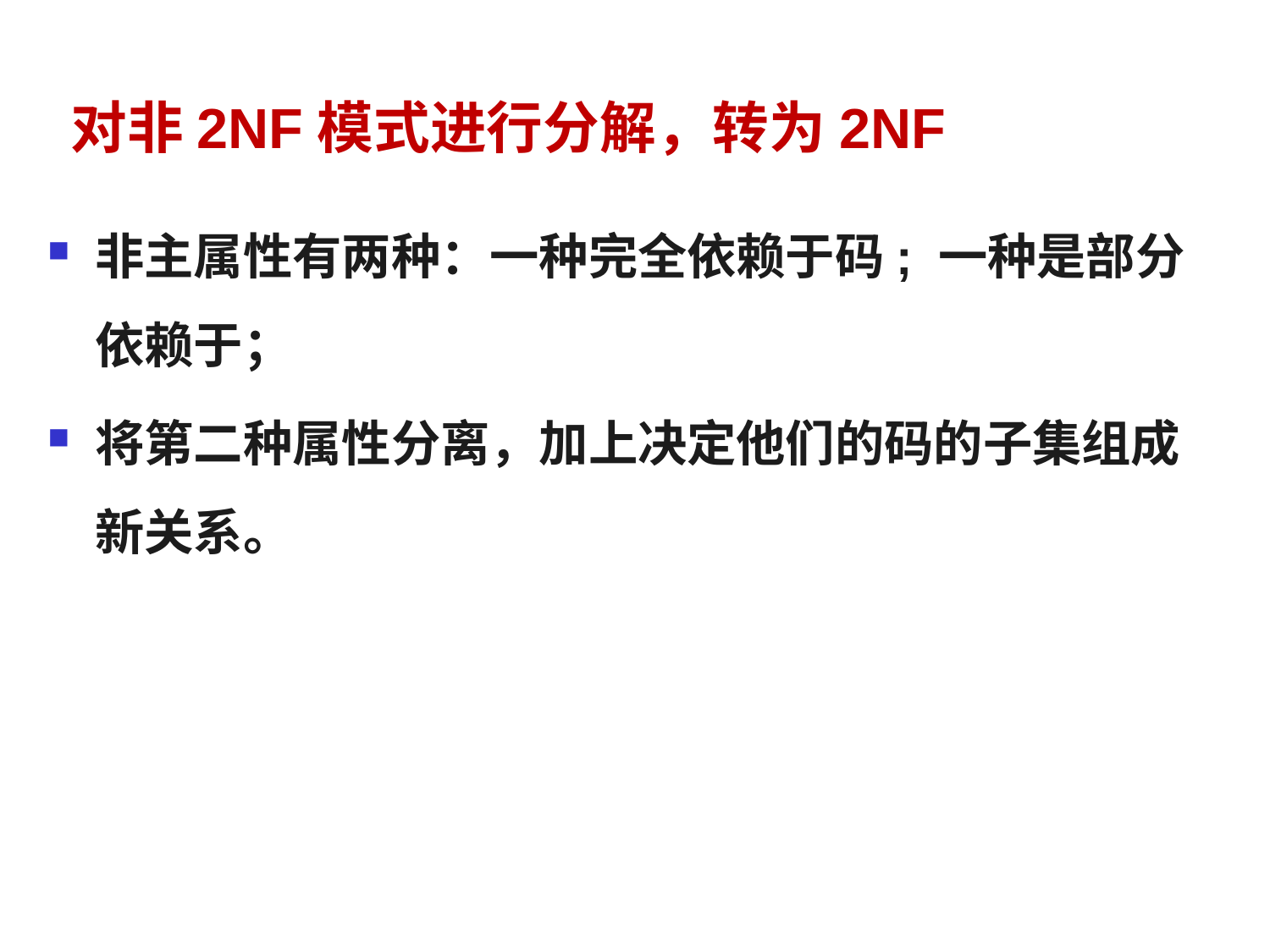

# 对非2NF模式进行分解，转为2NF
非主属性有两种：一种完全依赖于码; 一种是部分依赖于；
将第二种属性分离，加上决定他们的码的子集组成新关系。